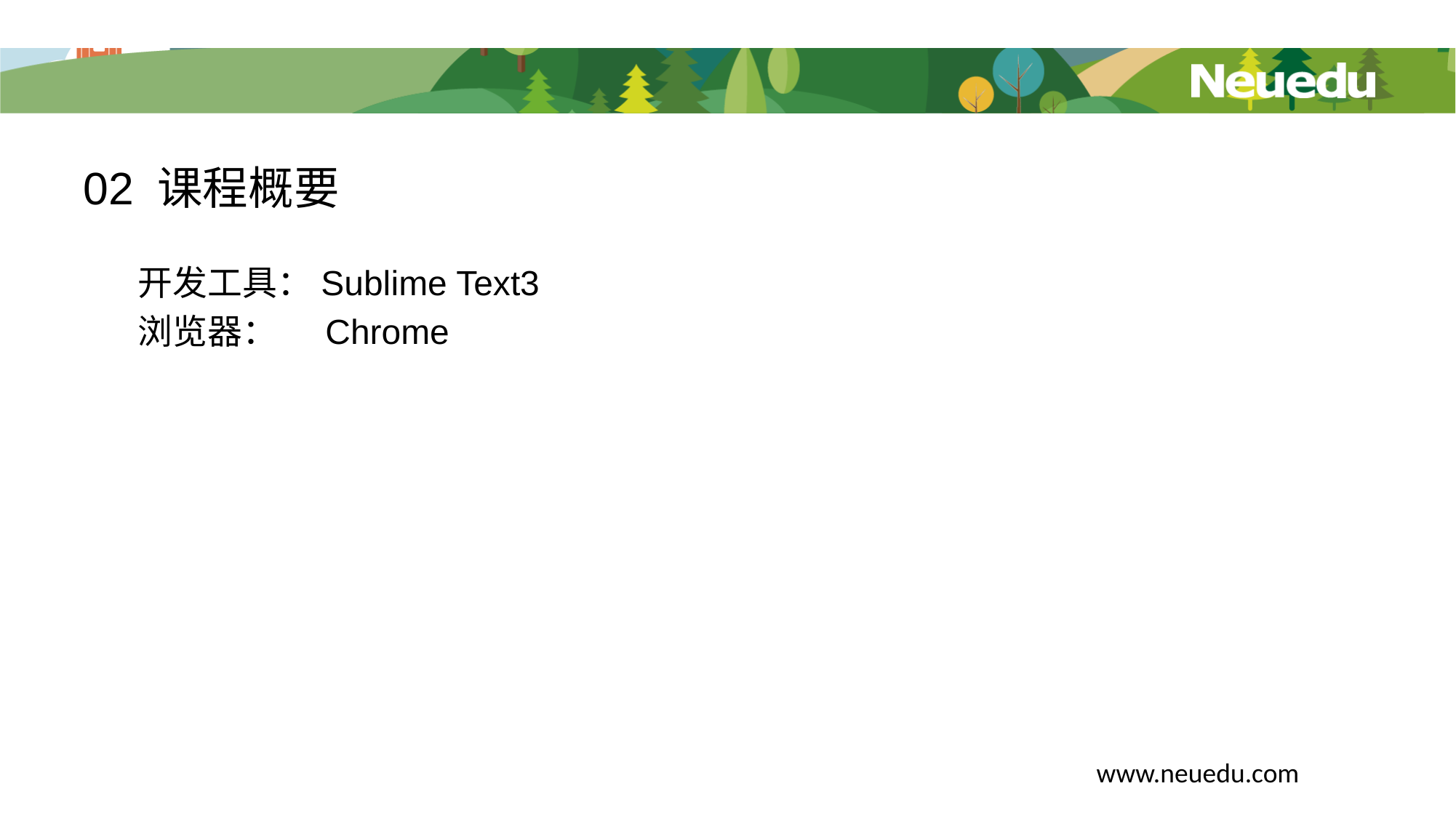

# 02 课程概要
开发工具：Sublime Text3
浏览器：     Chrome